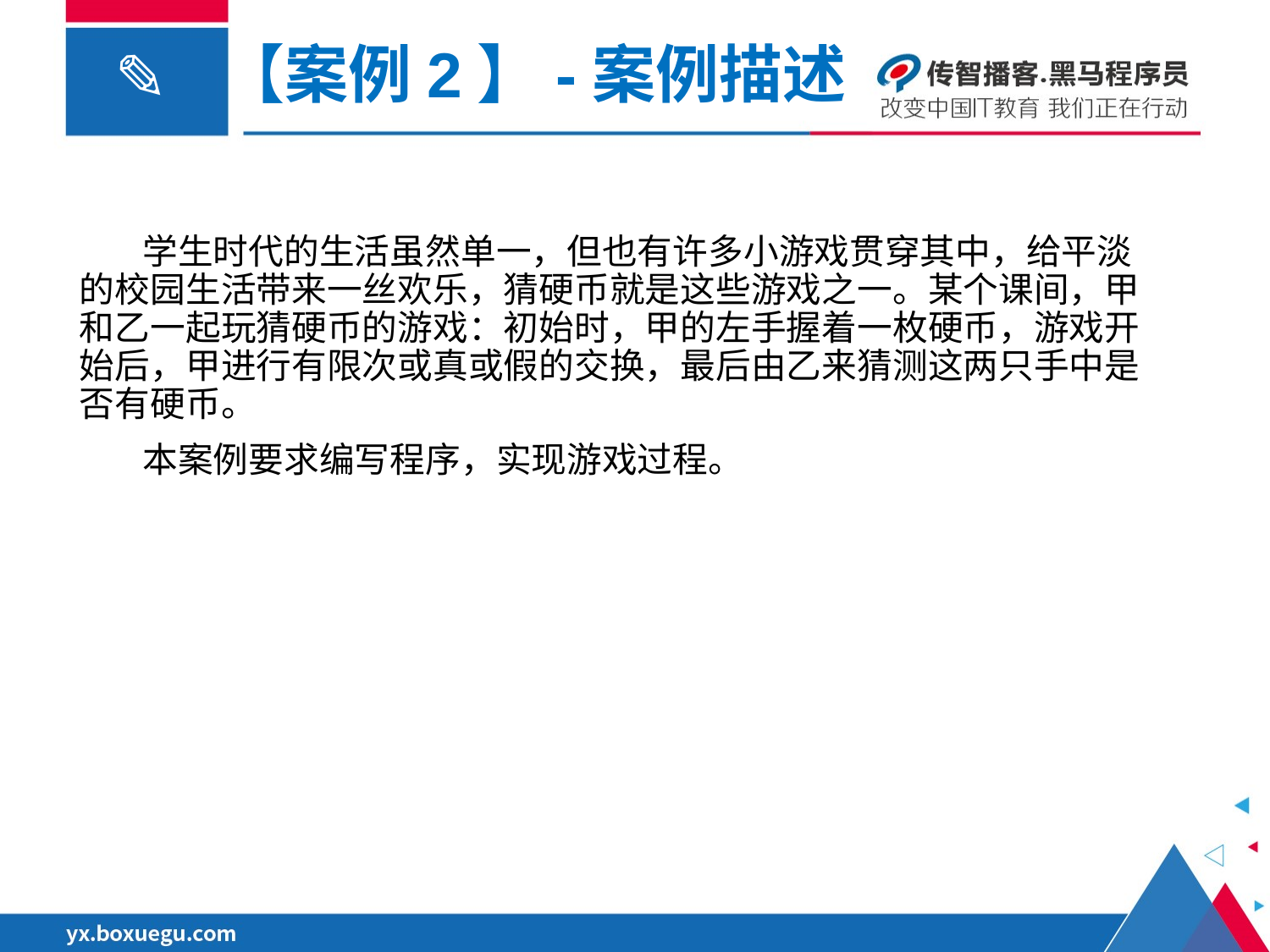

【案例2】-案例描述
       学生时代的生活虽然单一，但也有许多小游戏贯穿其中，给平淡的校园生活带来一丝欢乐，猜硬币就是这些游戏之一。某个课间，甲和乙一起玩猜硬币的游戏：初始时，甲的左手握着一枚硬币，游戏开始后，甲进行有限次或真或假的交换，最后由乙来猜测这两只手中是否有硬币。
       本案例要求编写程序，实现游戏过程。